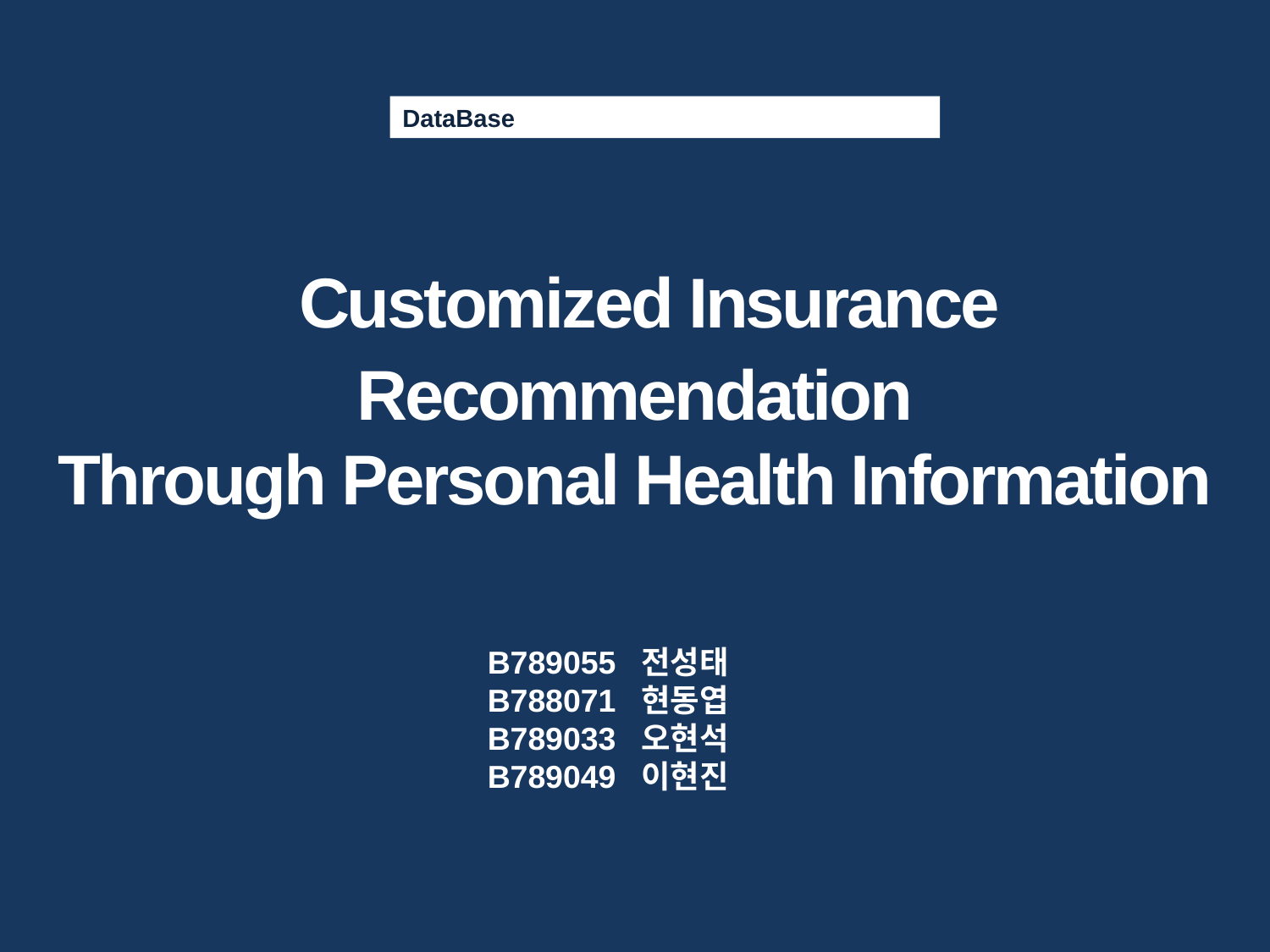

DataBase
 Customized Insurance
Recommendation
Through Personal Health Information
B789055  전성태
B788071  현동엽
B789033  오현석
B789049  이현진